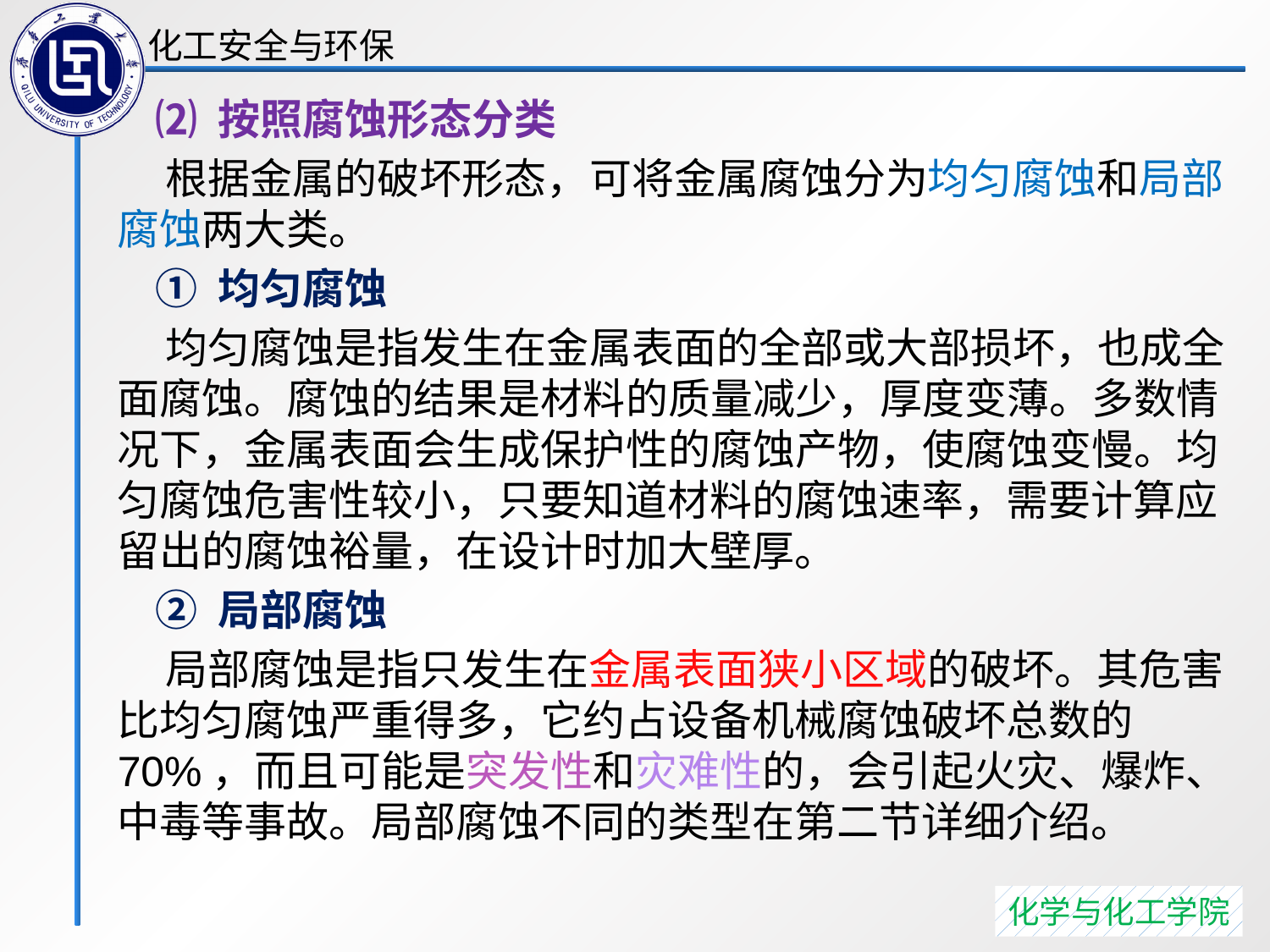

⑵ 按照腐蚀形态分类
    根据金属的破坏形态，可将金属腐蚀分为均匀腐蚀和局部腐蚀两大类。
    ① 均匀腐蚀
    均匀腐蚀是指发生在金属表面的全部或大部损坏，也成全面腐蚀。腐蚀的结果是材料的质量减少，厚度变薄。多数情况下，金属表面会生成保护性的腐蚀产物，使腐蚀变慢。均匀腐蚀危害性较小，只要知道材料的腐蚀速率，需要计算应留出的腐蚀裕量，在设计时加大壁厚。
    ② 局部腐蚀
    局部腐蚀是指只发生在金属表面狭小区域的破坏。其危害比均匀腐蚀严重得多，它约占设备机械腐蚀破坏总数的70%，而且可能是突发性和灾难性的，会引起火灾、爆炸、中毒等事故。局部腐蚀不同的类型在第二节详细介绍。